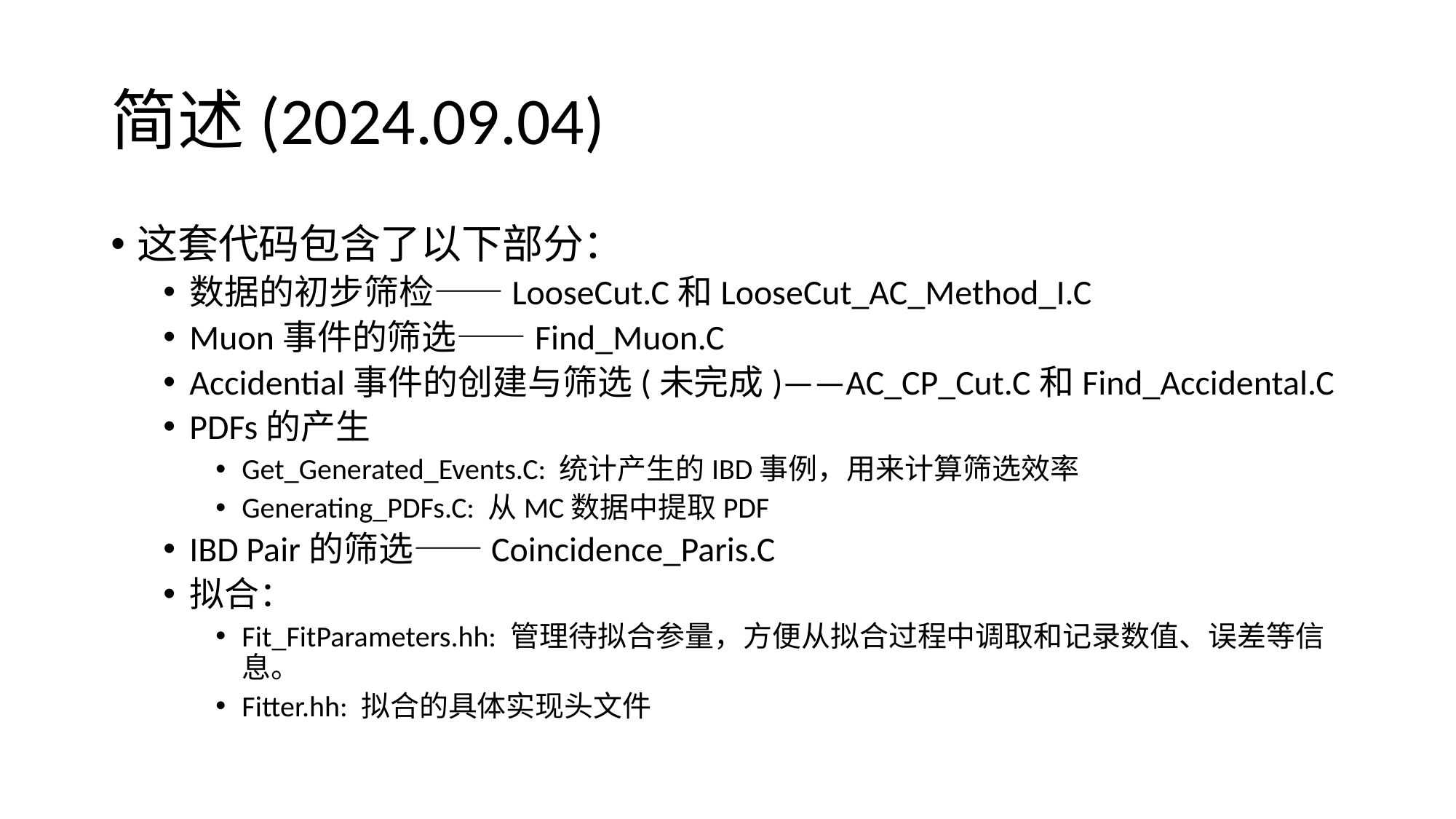

# 简述(2024.09.04)
这套代码包含了以下部分：
数据的初步筛检——LooseCut.C和LooseCut_AC_Method_I.C
Muon事件的筛选——Find_Muon.C
Accidential事件的创建与筛选(未完成)——AC_CP_Cut.C和Find_Accidental.C
PDFs的产生
Get_Generated_Events.C: 统计产生的IBD事例，用来计算筛选效率
Generating_PDFs.C: 从MC数据中提取PDF
IBD Pair的筛选——Coincidence_Paris.C
拟合：
Fit_FitParameters.hh: 管理待拟合参量，方便从拟合过程中调取和记录数值、误差等信息。
Fitter.hh: 拟合的具体实现头文件